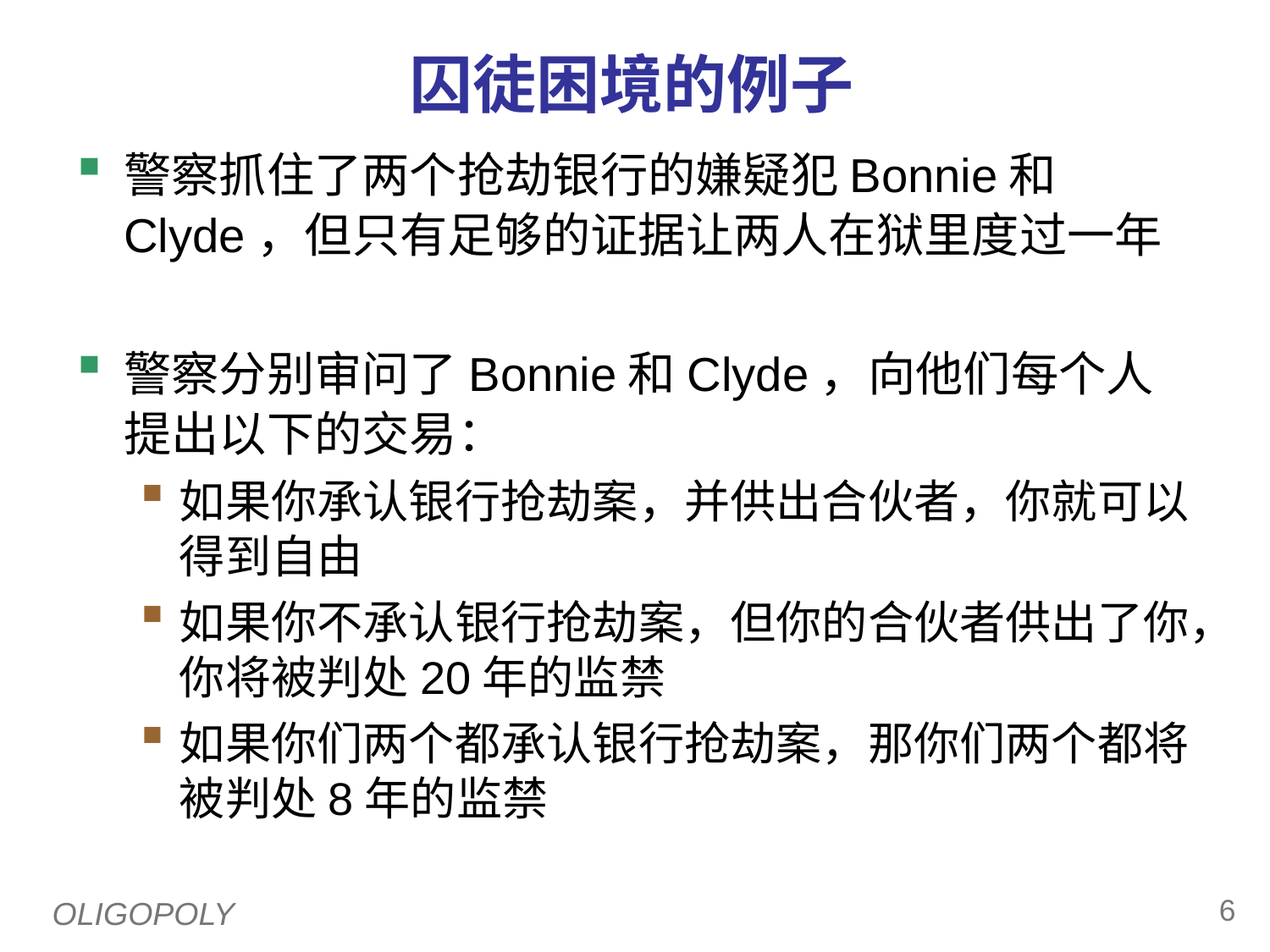

囚徒困境的例子
0
警察抓住了两个抢劫银行的嫌疑犯Bonnie和Clyde，但只有足够的证据让两人在狱里度过一年
警察分别审问了Bonnie和Clyde，向他们每个人提出以下的交易：
如果你承认银行抢劫案，并供出合伙者，你就可以得到自由
如果你不承认银行抢劫案，但你的合伙者供出了你，你将被判处20年的监禁
如果你们两个都承认银行抢劫案，那你们两个都将被判处8年的监禁
6
OLIGOPOLY